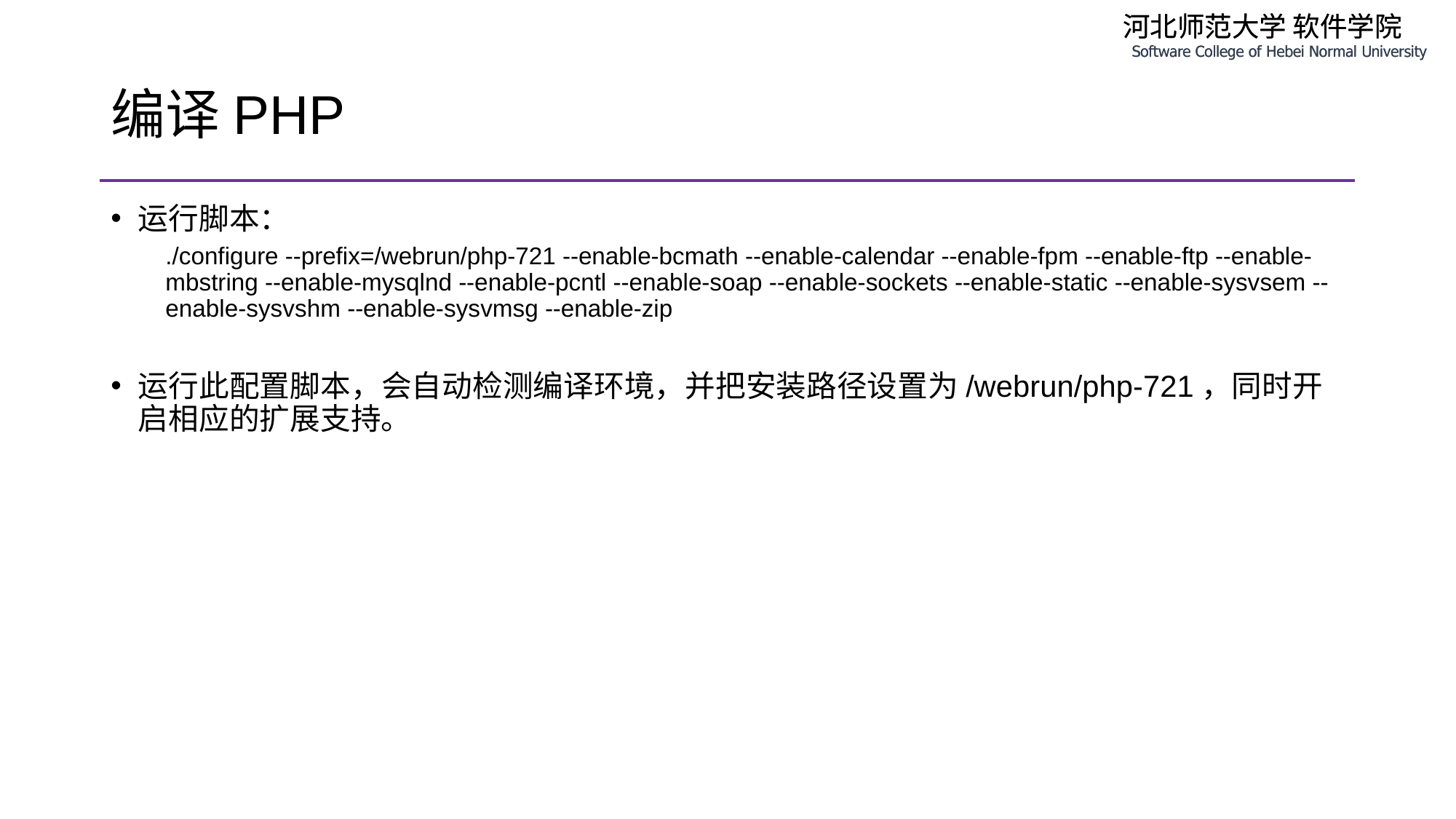

# 编译PHP
运行脚本：
./configure --prefix=/webrun/php-721 --enable-bcmath --enable-calendar --enable-fpm --enable-ftp --enable-mbstring --enable-mysqlnd --enable-pcntl --enable-soap --enable-sockets --enable-static --enable-sysvsem --enable-sysvshm --enable-sysvmsg --enable-zip

运行此配置脚本，会自动检测编译环境，并把安装路径设置为/webrun/php-721，同时开启相应的扩展支持。